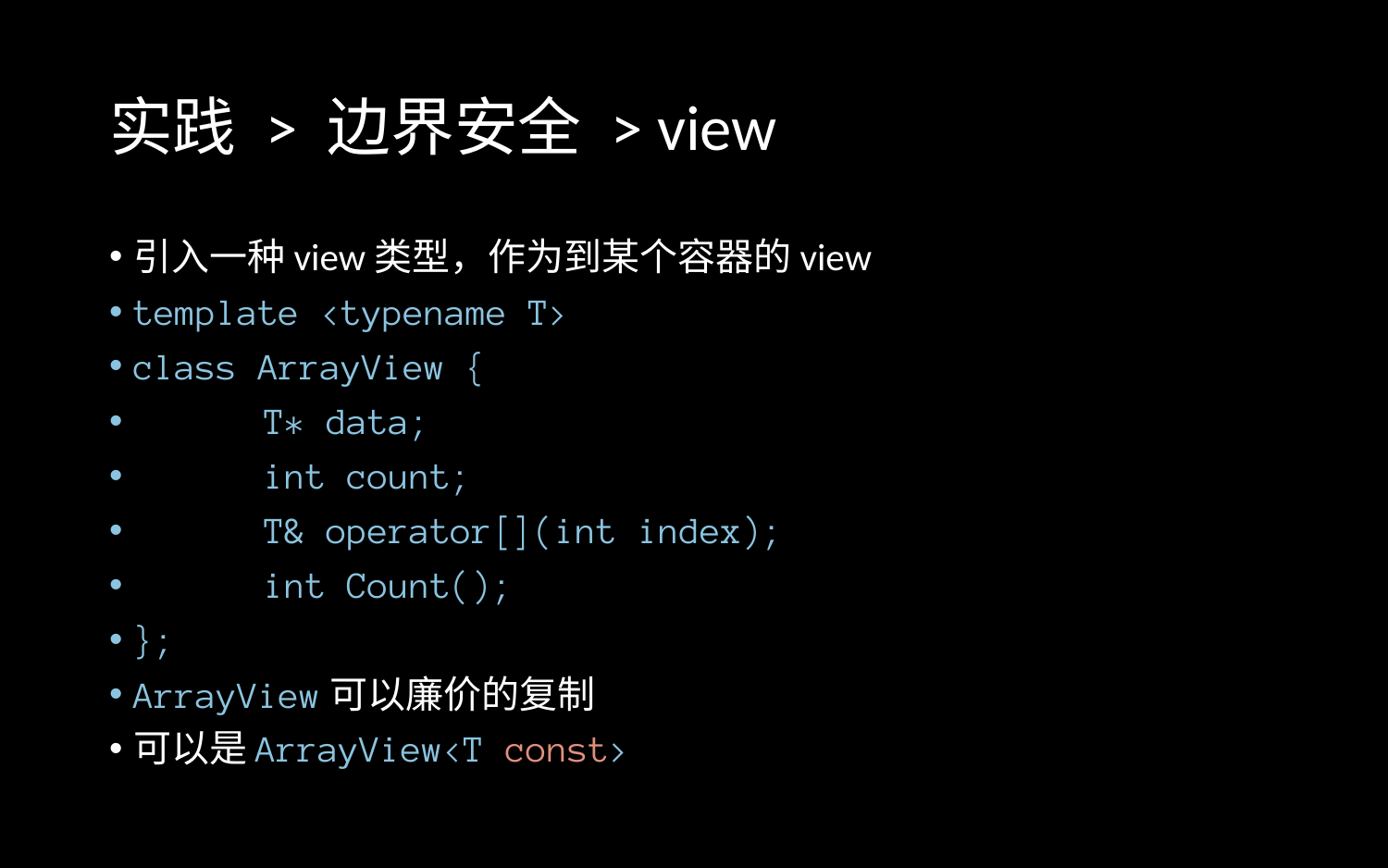

# 实践 > 边界安全 > view
引入一种view类型，作为到某个容器的view
template <typename T>
class ArrayView {
	T* data;
	int count;
	T& operator[](int index);
	int Count();
};
ArrayView可以廉价的复制
可以是ArrayView<T const>